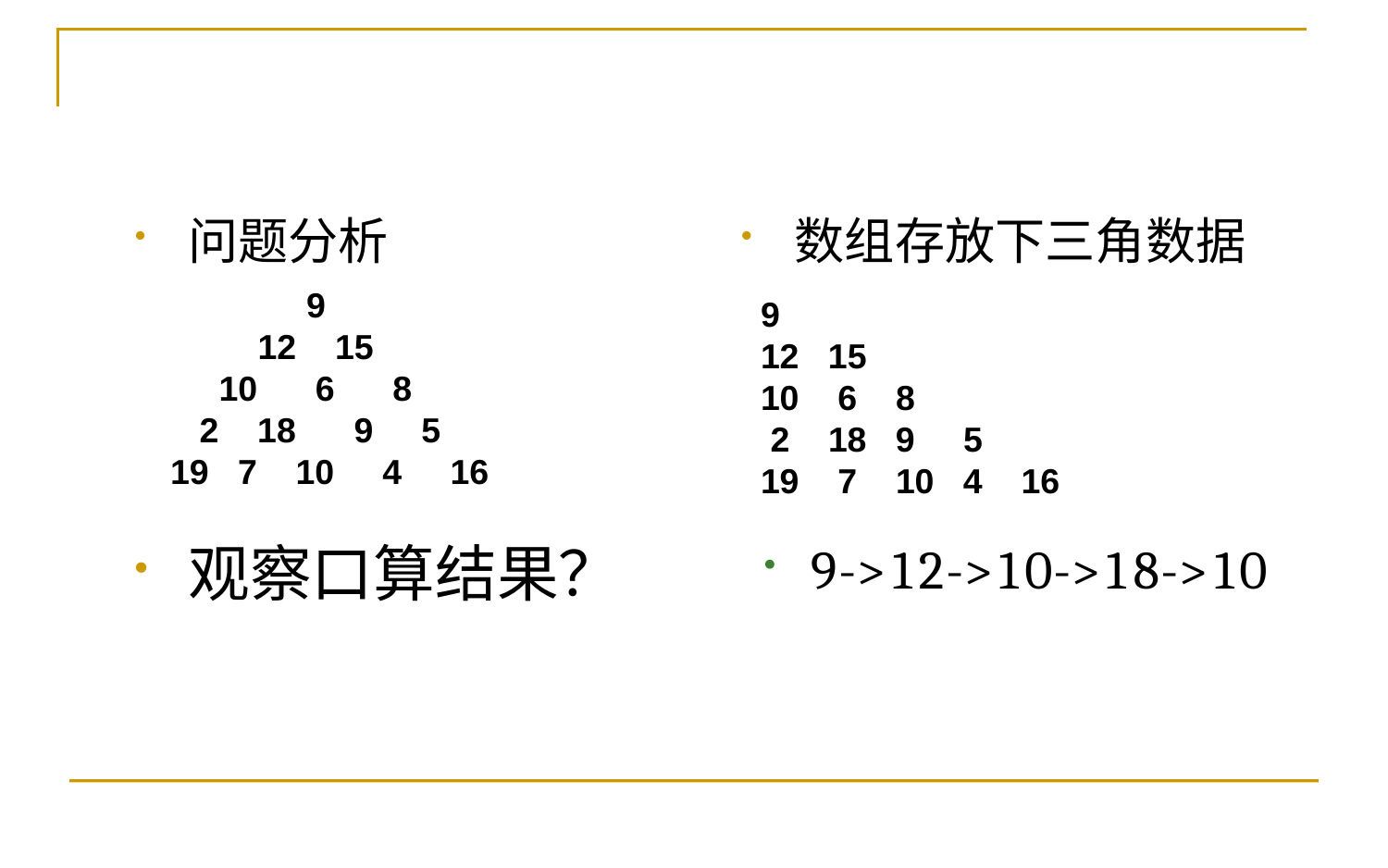

问题分析
数组存放下三角数据

              9
         12    15
     10      6      8
   2    18      9     5
19   7    10     4     16
9
12   15
10    6    8
 2    18   9     5
19    7    10   4    16
观察口算结果？
9->12->10->18->10